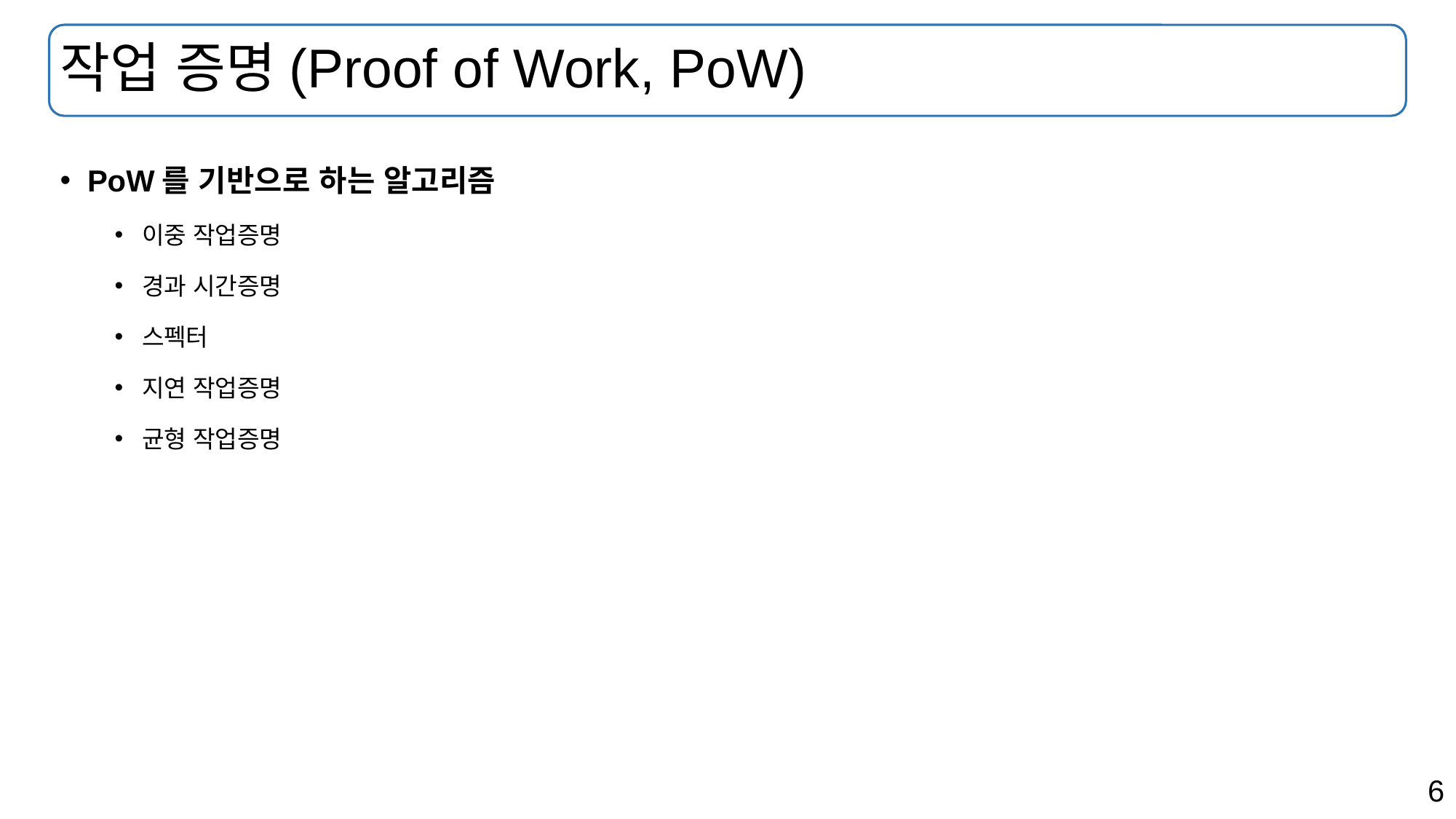

# 작업 증명(Proof of Work, PoW)
PoW를 기반으로 하는 알고리즘
이중 작업증명
경과 시간증명
스펙터
지연 작업증명
균형 작업증명